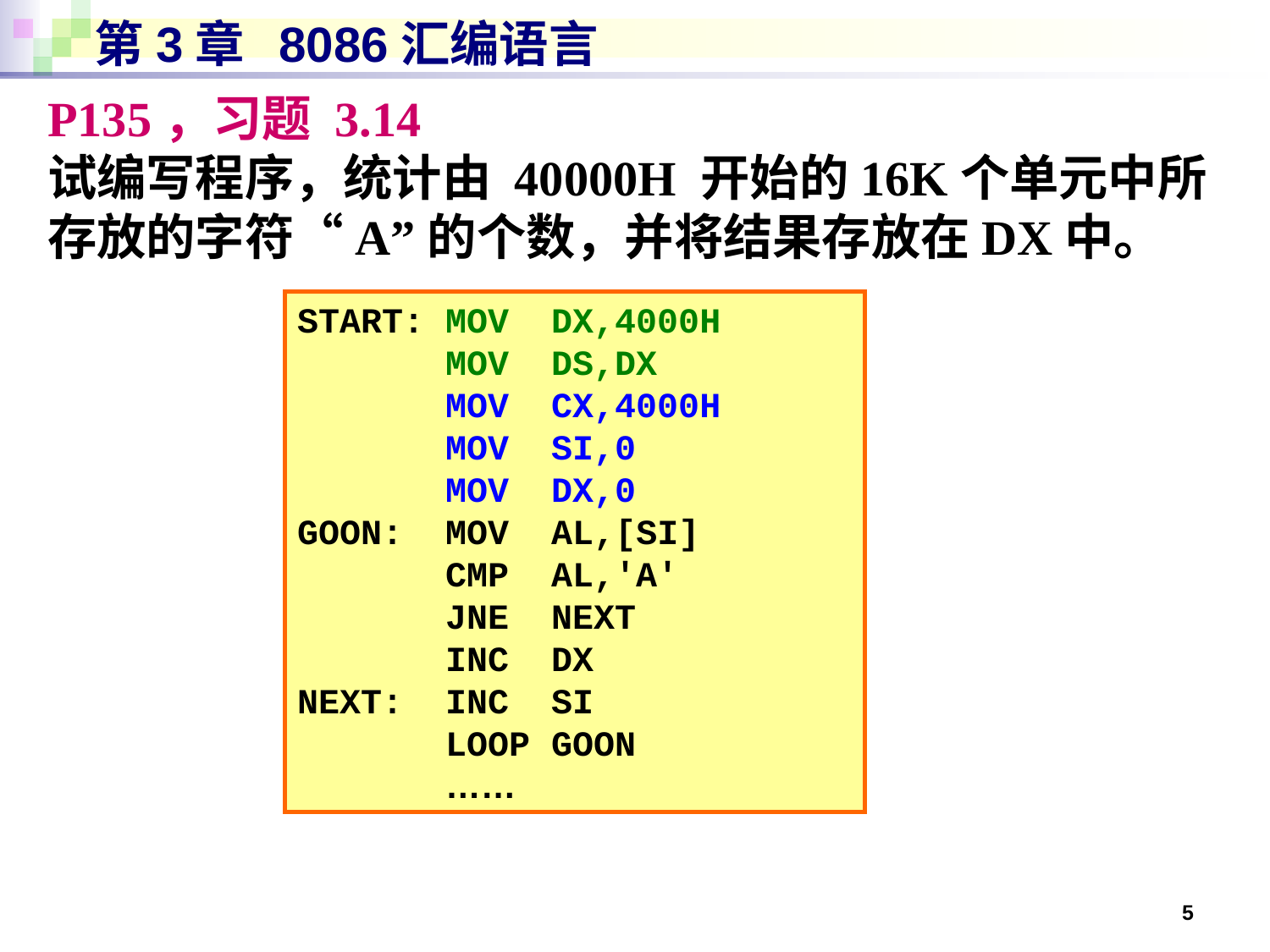

# 第3章  8086汇编语言
P135，习题 3.14
试编写程序，统计由 40000H 开始的16K个单元中所存放的字符“A”的个数，并将结果存放在DX中。

START: MOV  DX,4000H
       MOV  DS,DX
       MOV  CX,4000H
       MOV  SI,0
       MOV  DX,0
GOON:  MOV  AL,[SI]
       CMP  AL,'A'
       JNE  NEXT
       INC  DX
NEXT:  INC  SI
       LOOP GOON
       ……
5